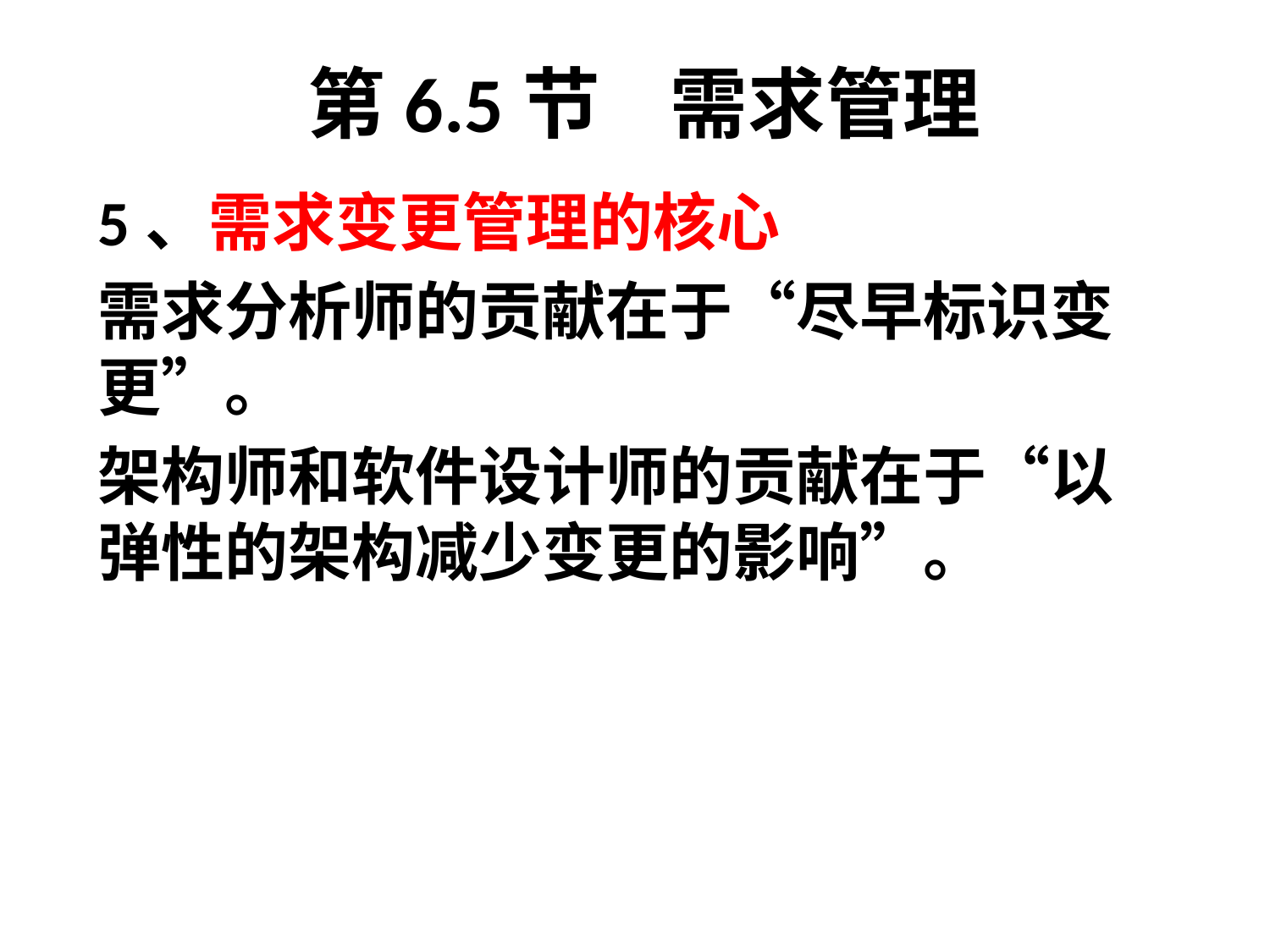

# 第6.5节    需求管理
5、需求变更管理的核心
需求分析师的贡献在于“尽早标识变更”。
架构师和软件设计师的贡献在于“以弹性的架构减少变更的影响”。